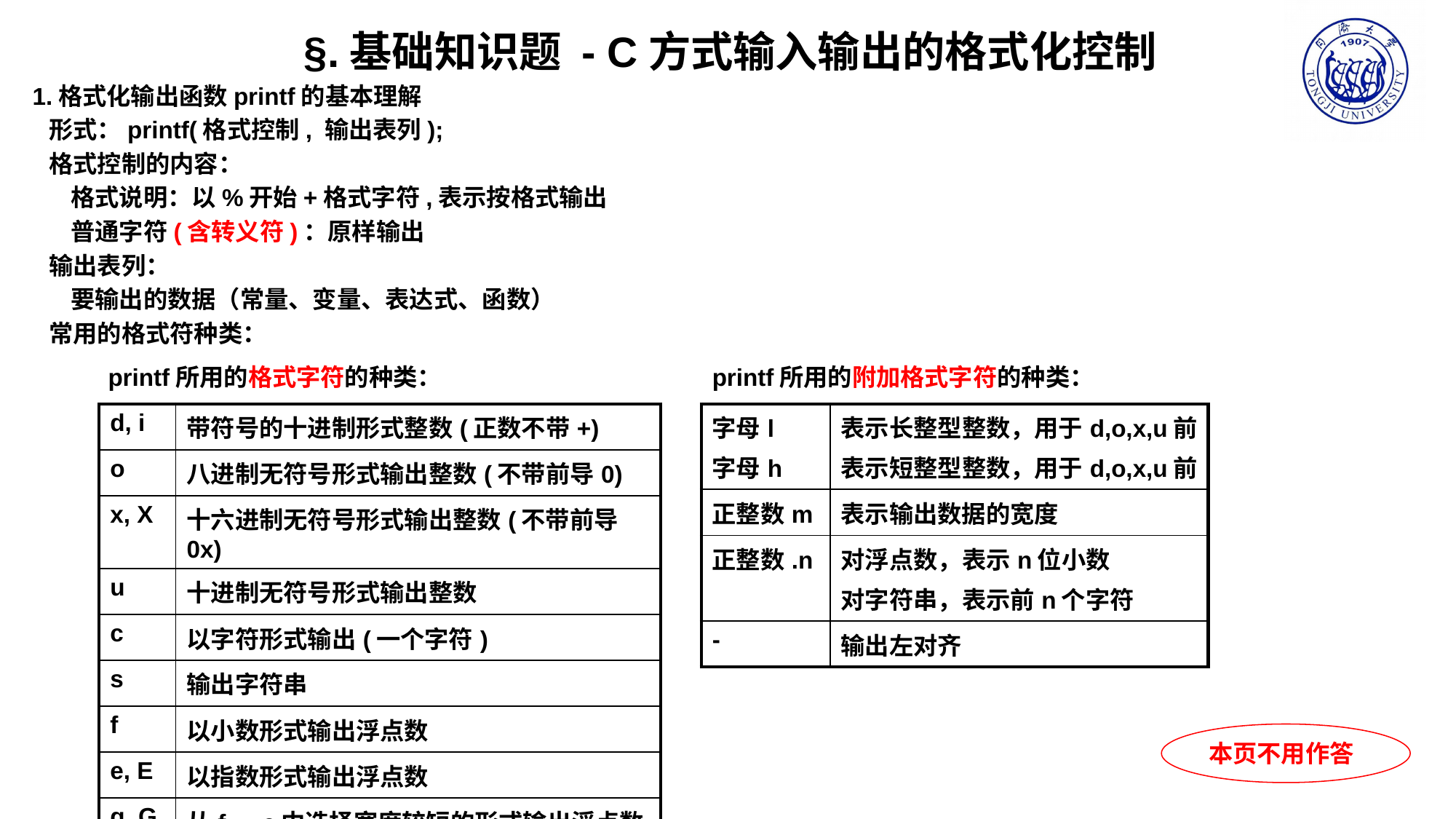

§.基础知识题 - C方式输入输出的格式化控制
1.格式化输出函数printf的基本理解
  形式：printf(格式控制, 输出表列);
  格式控制的内容：
      格式说明：以%开始+格式字符,表示按格式输出
      普通字符(含转义符)：原样输出
  输出表列：
      要输出的数据（常量、变量、表达式、函数）
  常用的格式符种类：

printf所用的格式字符的种类：
printf所用的附加格式字符的种类：
| d, i | 带符号的十进制形式整数(正数不带+) |
| --- | --- |
| o | 八进制无符号形式输出整数(不带前导0) |
| x, X | 十六进制无符号形式输出整数(不带前导0x) |
| u | 十进制无符号形式输出整数 |
| c | 以字符形式输出(一个字符) |
| s | 输出字符串 |
| f | 以小数形式输出浮点数 |
| e, E | 以指数形式输出浮点数 |
| g, G | 从f，e中选择宽度较短的形式输出浮点数 |
| 字母l 字母h | 表示长整型整数，用于d,o,x,u前 表示短整型整数，用于d,o,x,u前 |
| --- | --- |
| 正整数m | 表示输出数据的宽度 |
| 正整数.n | 对浮点数，表示n位小数 对字符串，表示前n个字符 |
| - | 输出左对齐 |
本页不用作答